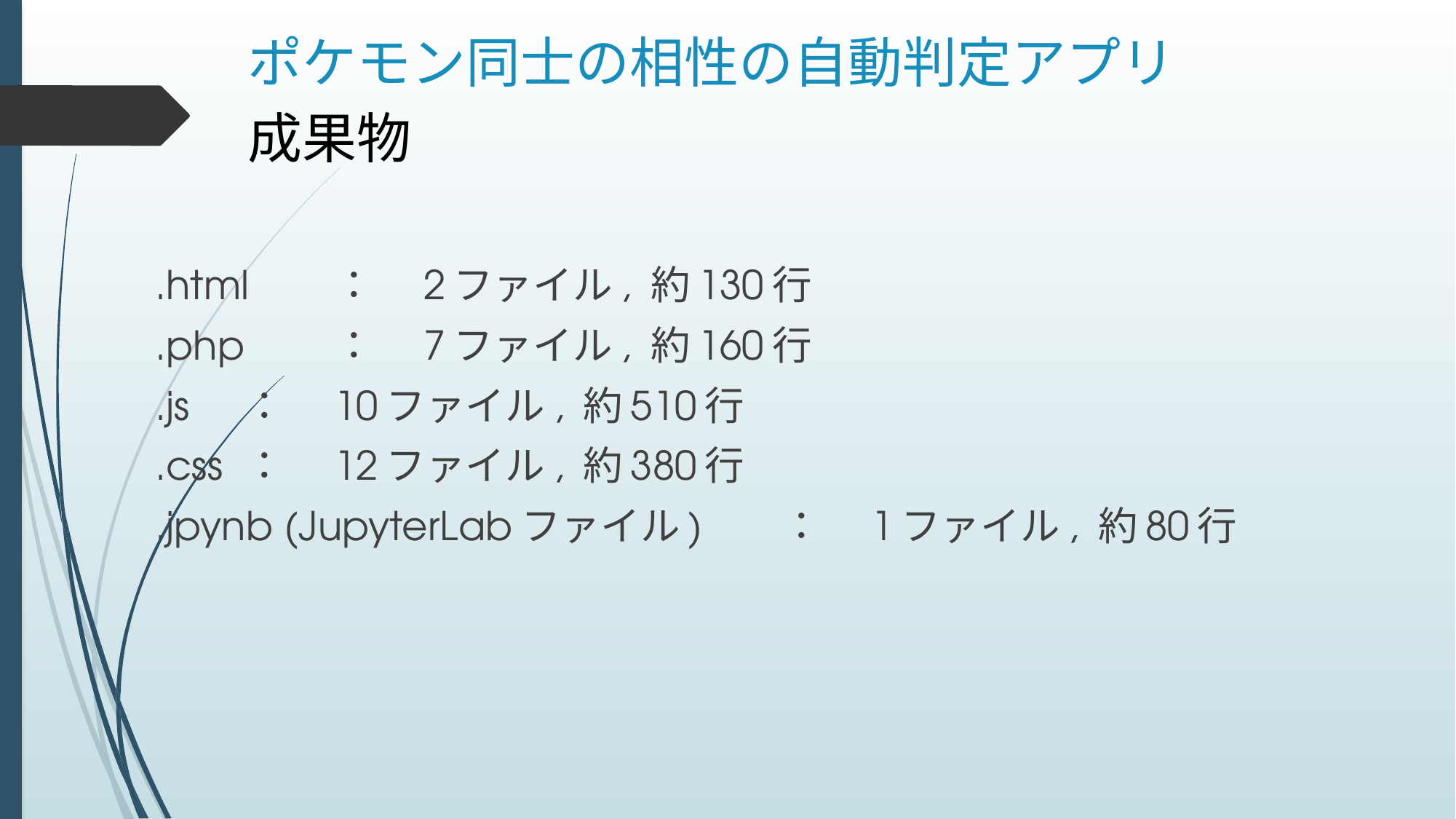

# ポケモン同士の相性の自動判定アプリ
成果物
.html						：	2ファイル, 約130行
.php						：	7ファイル, 約160行
.js							：	10ファイル, 約510行
.css							：	12ファイル, 約380行
.jpynb (JupyterLabファイル)	：	1ファイル, 約80行